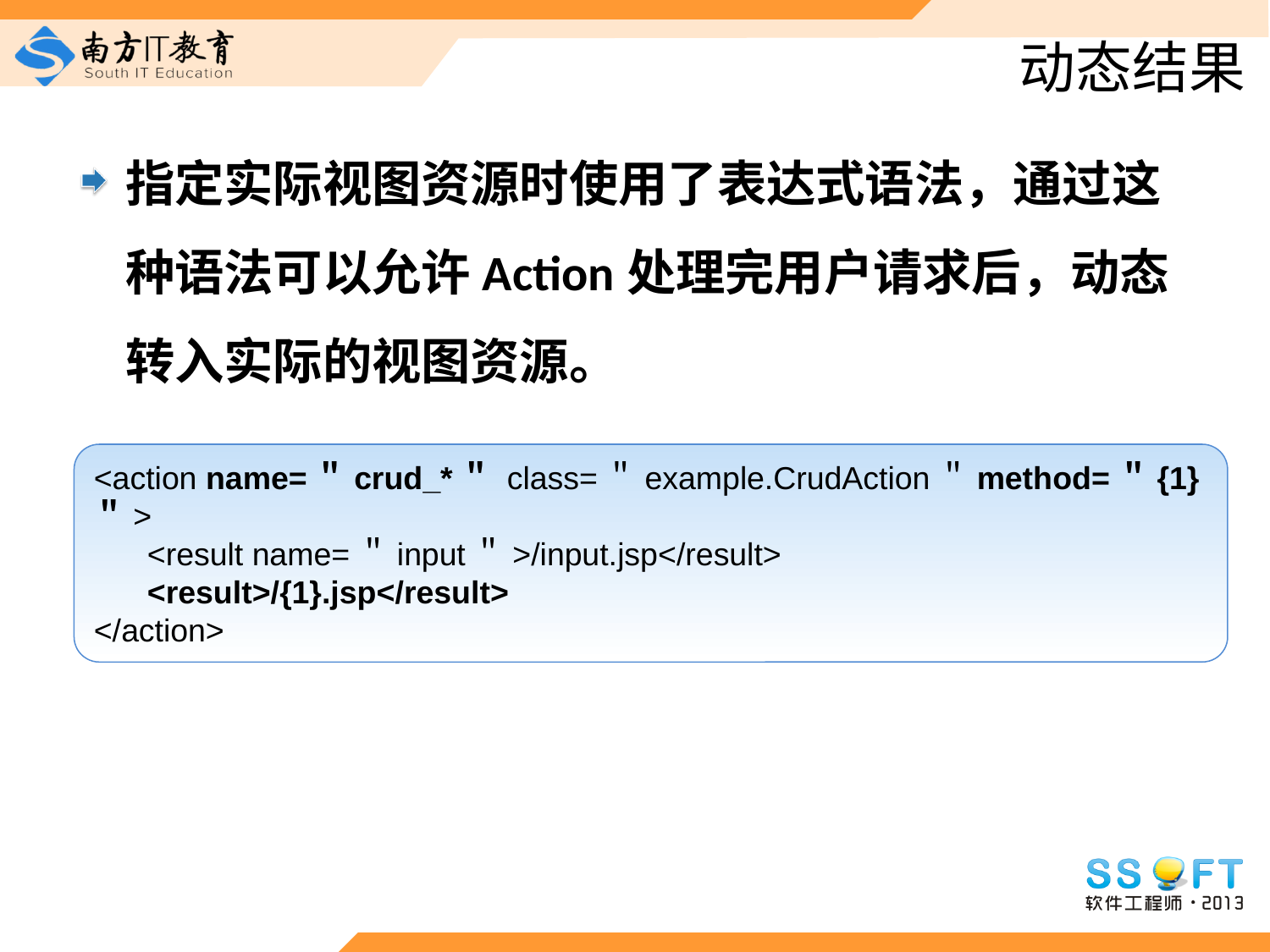

# 动态结果
指定实际视图资源时使用了表达式语法，通过这种语法可以允许Action处理完用户请求后，动态转入实际的视图资源。

<action name=＂crud_*＂ class=＂example.CrudAction＂method=＂{1}＂>
      <result name=＂input＂>/input.jsp</result>
      <result>/{1}.jsp</result>
</action>